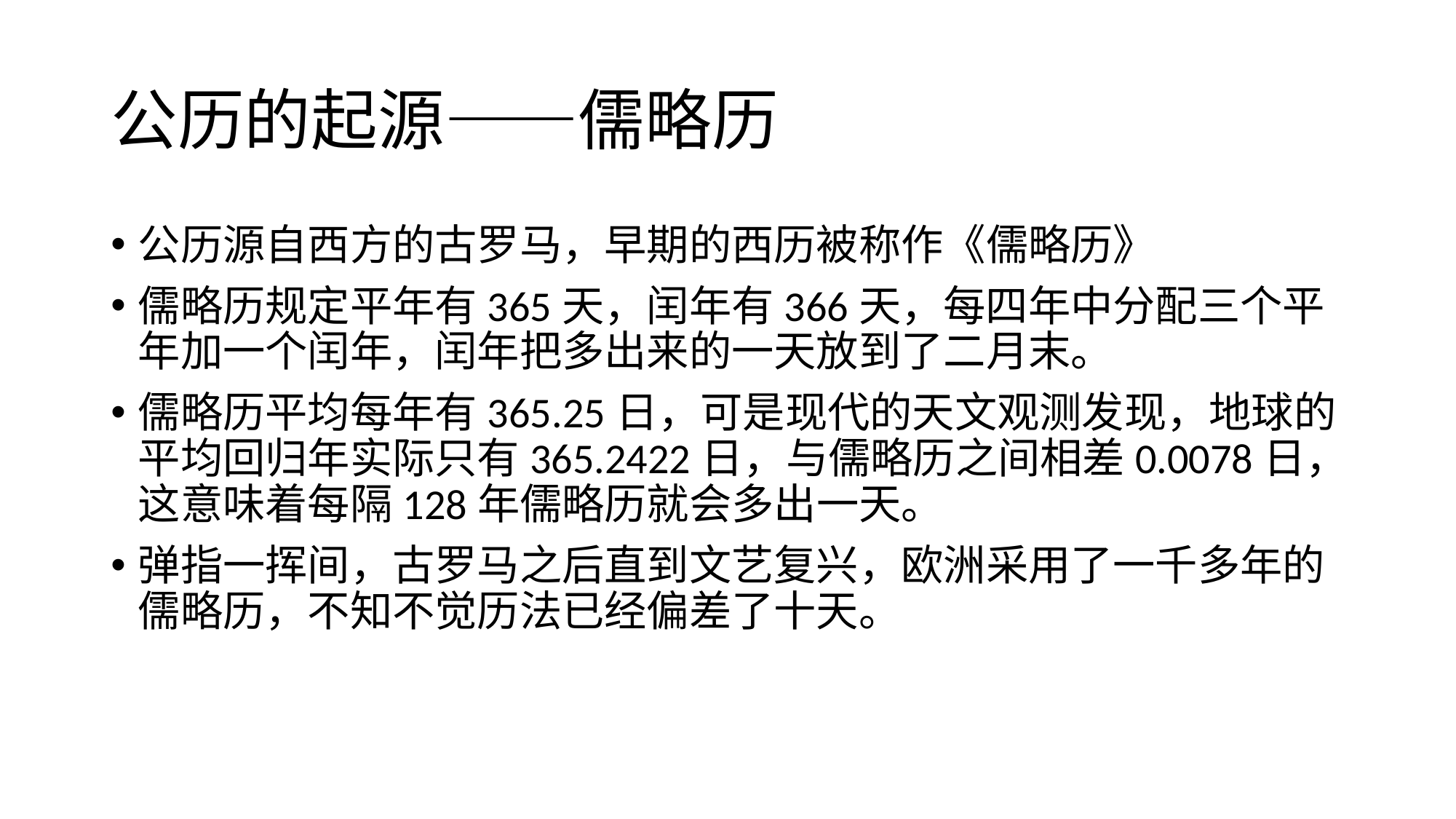

# 公历的起源——儒略历
公历源自西方的古罗马，早期的西历被称作《儒略历》
儒略历规定平年有365天，闰年有366天，每四年中分配三个平年加一个闰年，闰年把多出来的一天放到了二月末。
儒略历平均每年有365.25日，可是现代的天文观测发现，地球的平均回归年实际只有365.2422日，与儒略历之间相差0.0078日，这意味着每隔128年儒略历就会多出一天。
弹指一挥间，古罗马之后直到文艺复兴，欧洲采用了一千多年的儒略历，不知不觉历法已经偏差了十天。